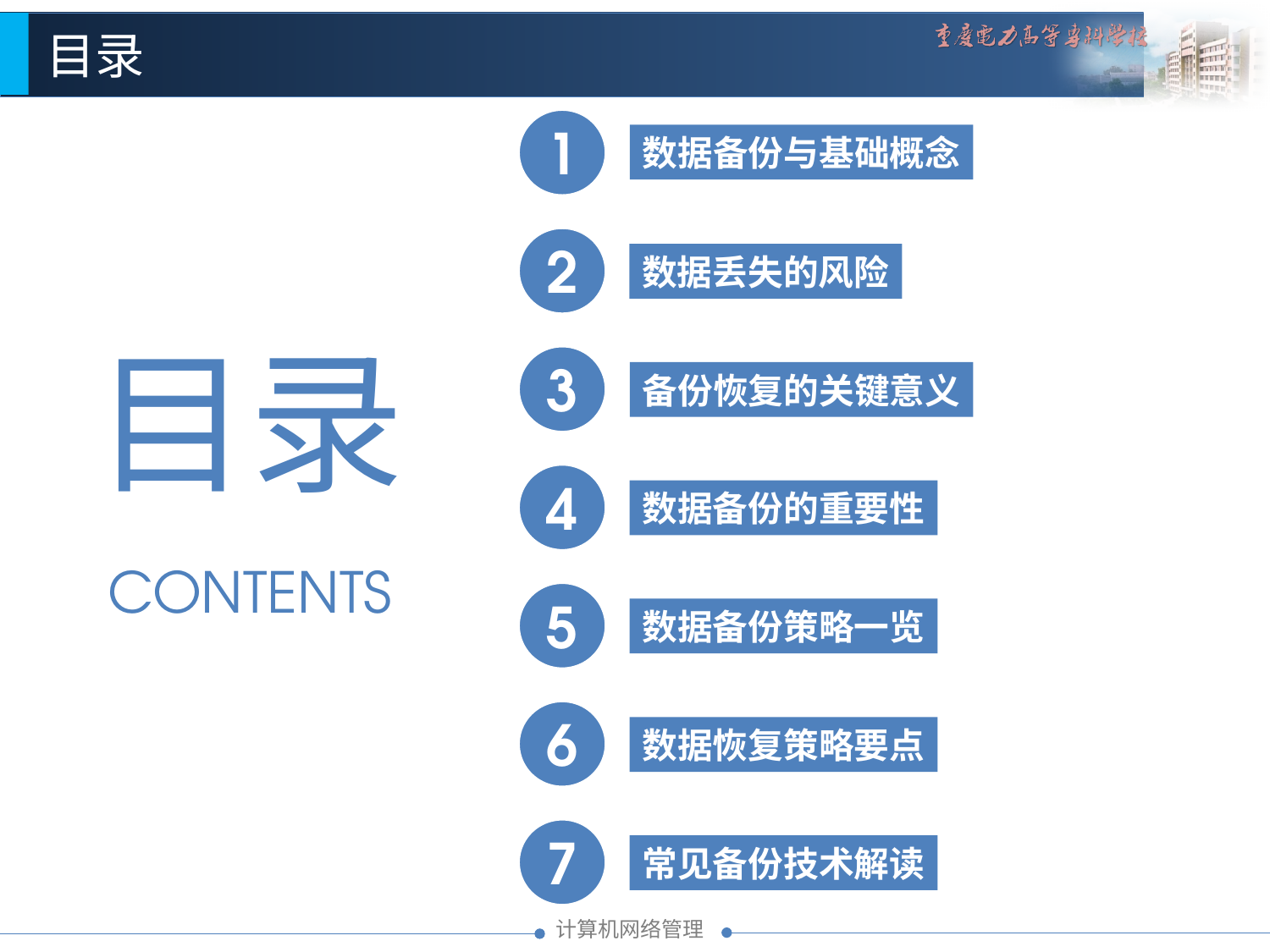

目录
1
数据备份与基础概念
2
数据丢失的风险
目录
3
备份恢复的关键意义
4
数据备份的重要性
CONTENTS
5
数据备份策略一览
6
数据恢复策略要点
7
常见备份技术解读